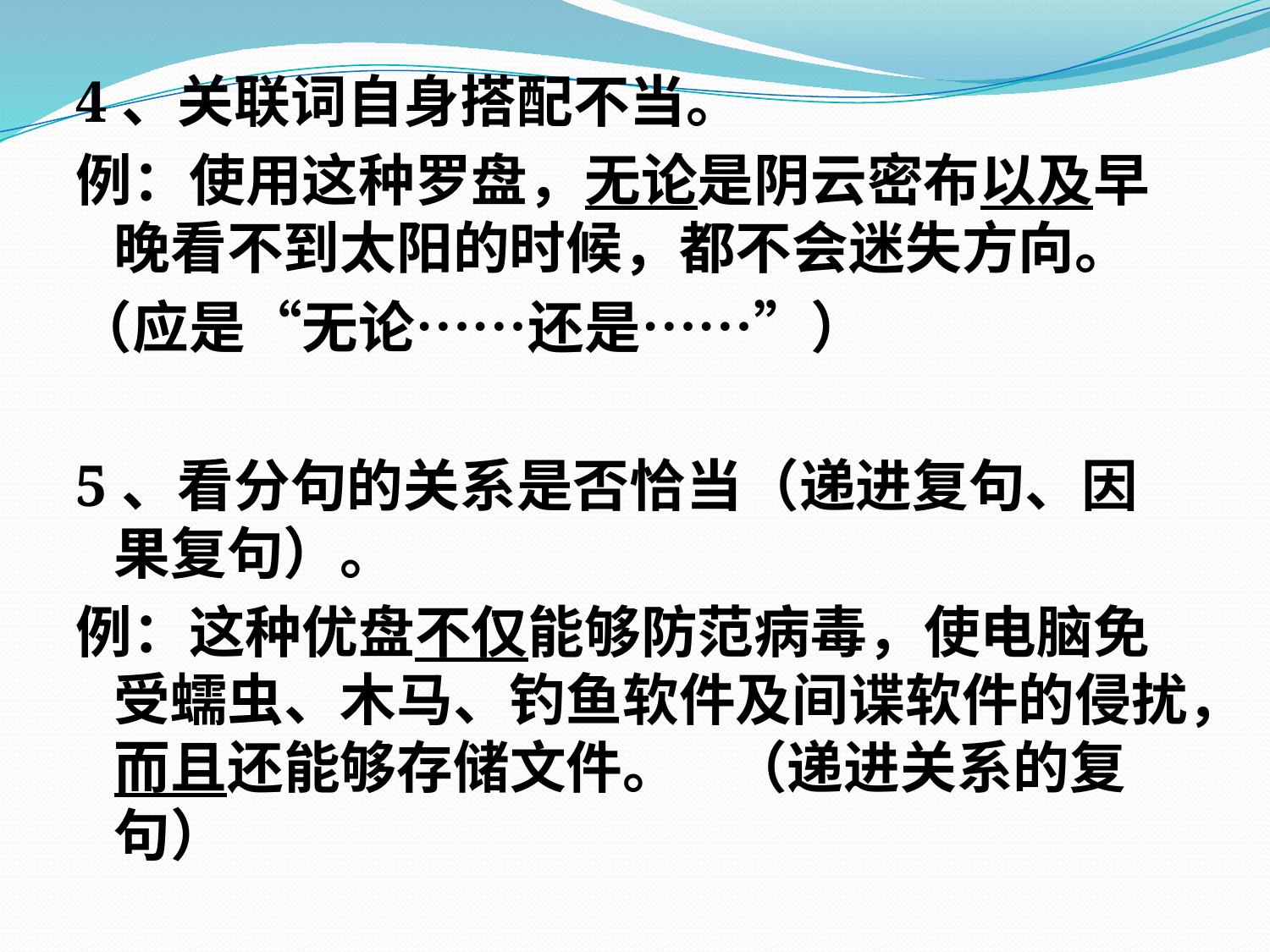

4、关联词自身搭配不当。
例：使用这种罗盘，无论是阴云密布以及早晚看不到太阳的时候，都不会迷失方向。
（应是“无论……还是……”）

5、看分句的关系是否恰当（递进复句、因果复句）。
例：这种优盘不仅能够防范病毒，使电脑免受蠕虫、木马、钓鱼软件及间谍软件的侵扰，而且还能够存储文件。    （递进关系的复句）